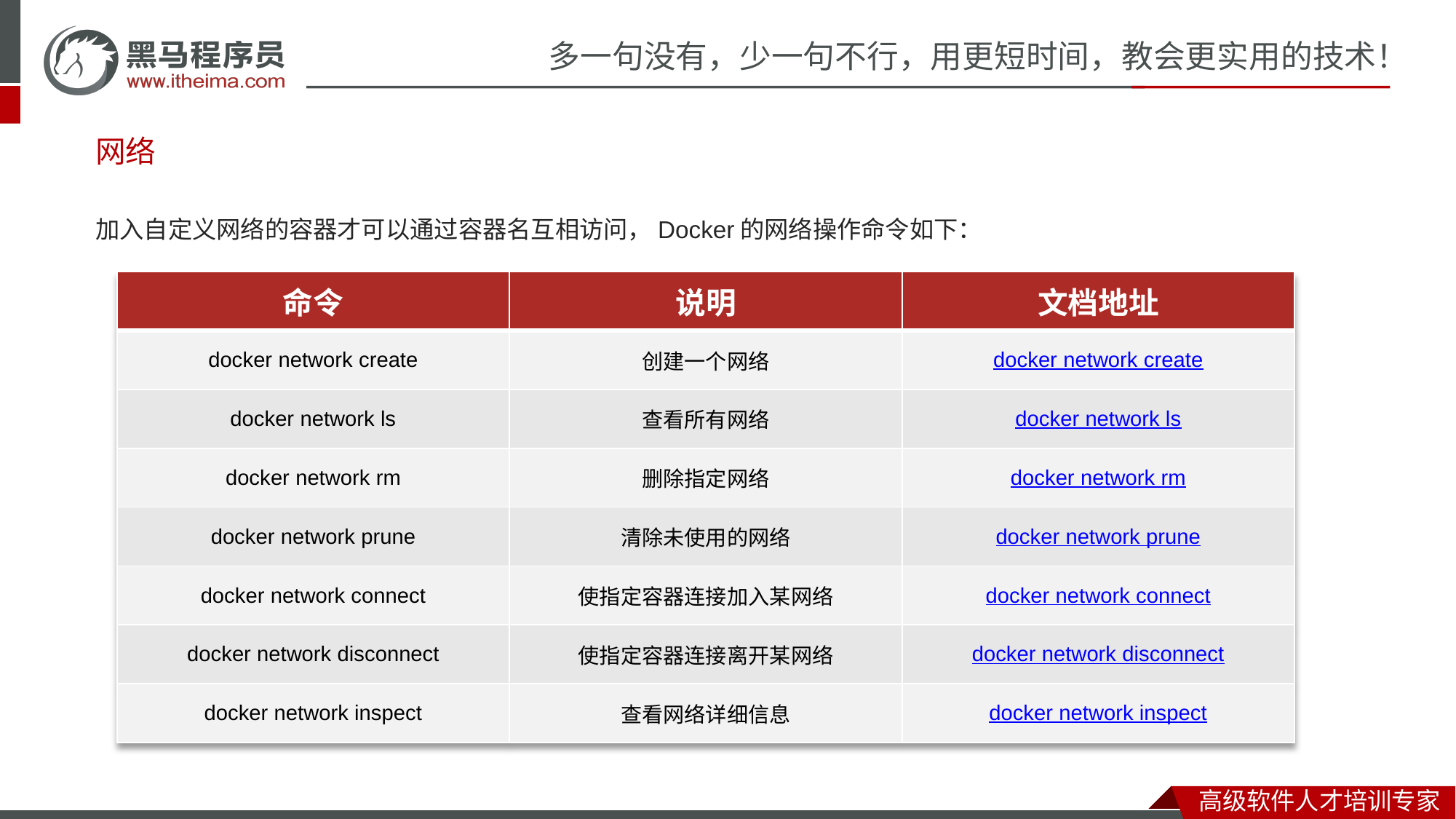

网络
加入自定义网络的容器才可以通过容器名互相访问，Docker的网络操作命令如下：
| 命令 | 说明 | 文档地址 |
| --- | --- | --- |
| docker network create | 创建一个网络 | docker network create |
| docker network ls | 查看所有网络 | docker network ls |
| docker network rm | 删除指定网络 | docker network rm |
| docker network prune | 清除未使用的网络 | docker network prune |
| docker network connect | 使指定容器连接加入某网络 | docker network connect |
| docker network disconnect | 使指定容器连接离开某网络 | docker network disconnect |
| docker network inspect | 查看网络详细信息 | docker network inspect |